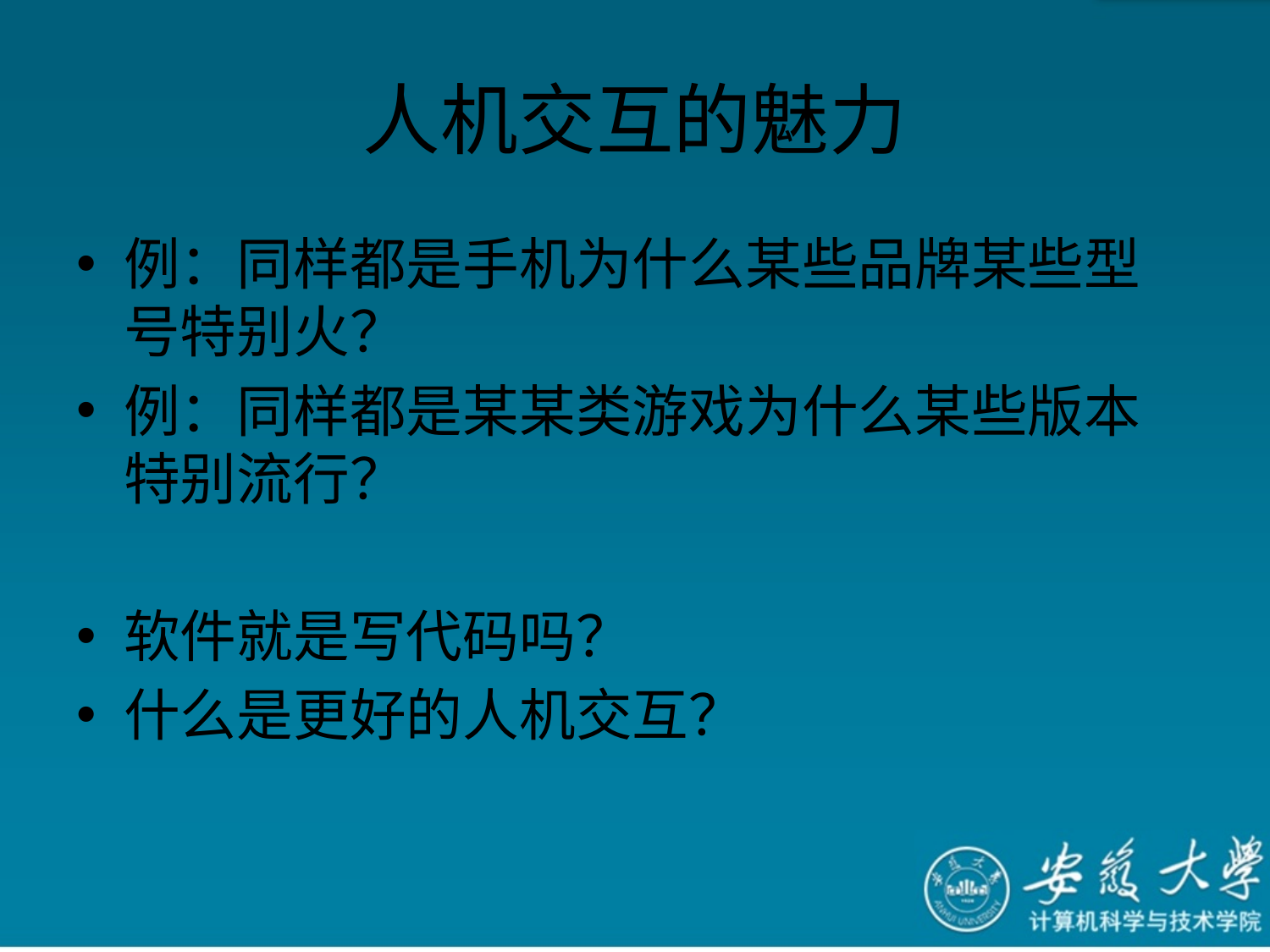

# 人机交互的魅力
例：同样都是手机为什么某些品牌某些型号特别火？
例：同样都是某某类游戏为什么某些版本特别流行？

软件就是写代码吗？
什么是更好的人机交互？